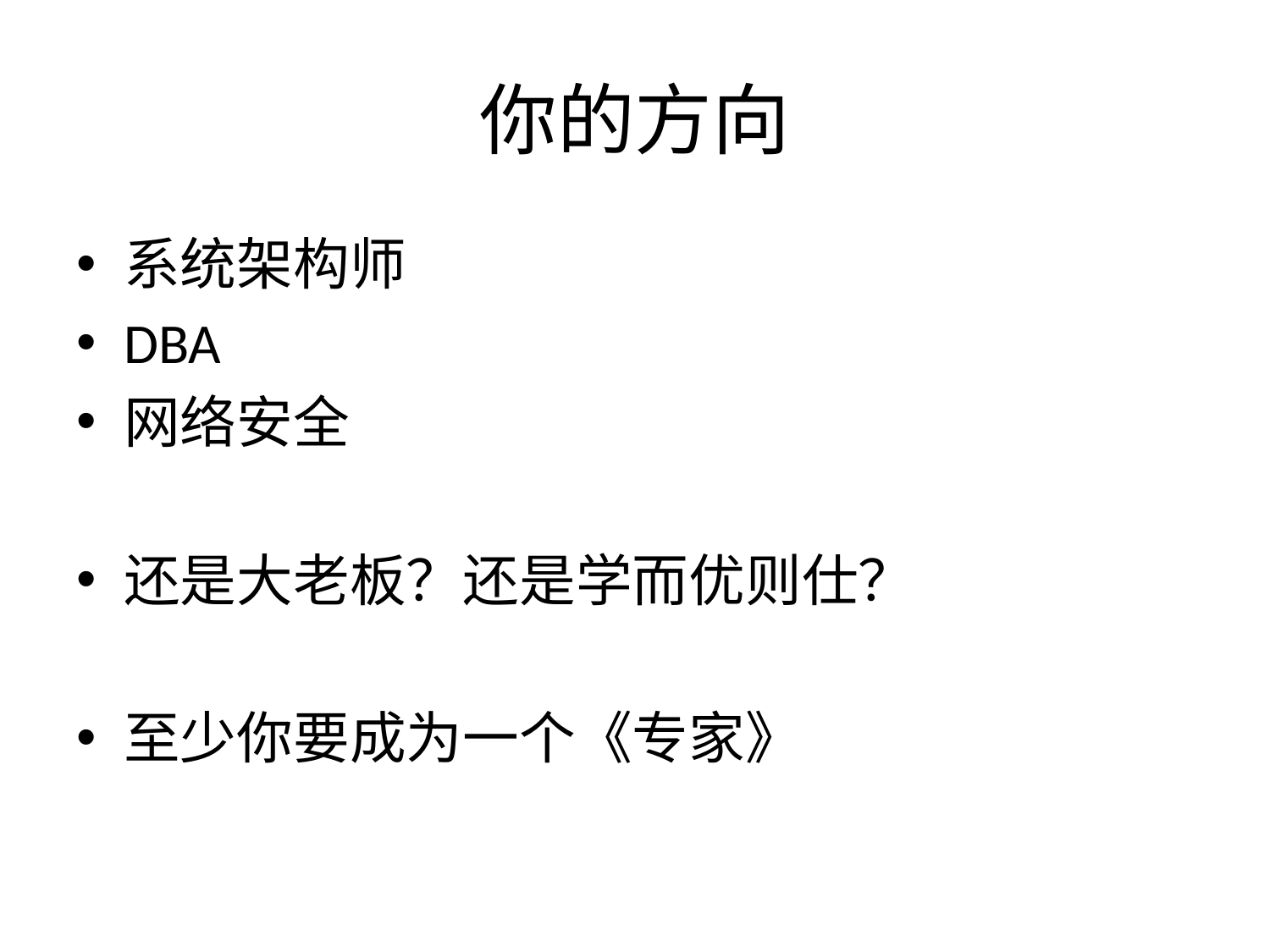

# 你的方向
系统架构师
DBA
网络安全

还是大老板？还是学而优则仕？

至少你要成为一个《专家》